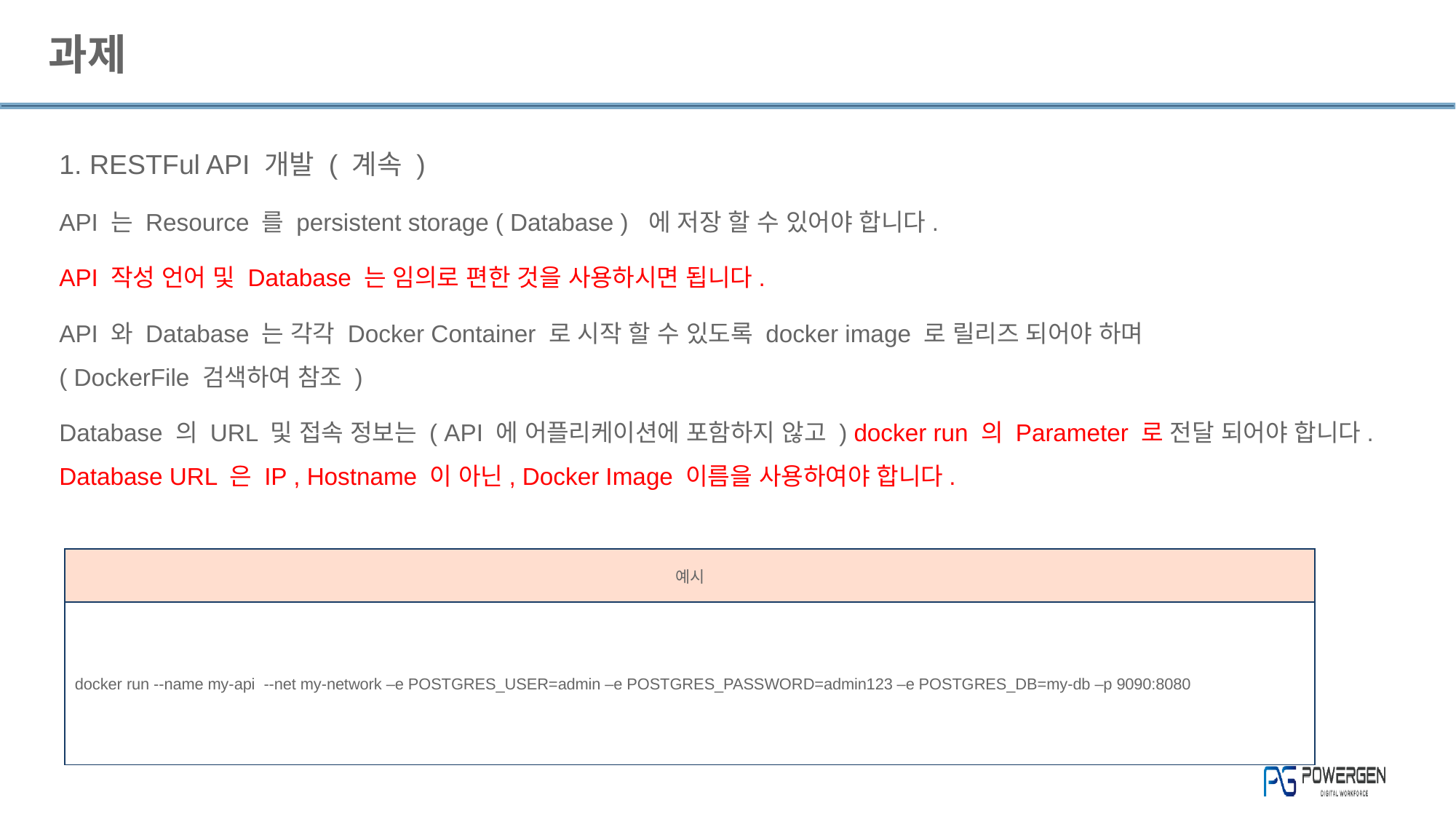

# 과제
1. RESTFul API 개발 ( 계속 )
API 는 Resource 를 persistent storage ( Database )  에 저장 할 수 있어야 합니다.
API 작성 언어 및 Database 는 임의로 편한 것을 사용하시면 됩니다.
API 와 Database 는 각각 Docker Container 로 시작 할 수 있도록 docker image 로 릴리즈 되어야 하며
( DockerFile 검색하여 참조 )
Database 의 URL 및 접속 정보는 ( API 에 어플리케이션에 포함하지 않고 ) docker run 의 Parameter 로 전달 되어야 합니다.
Database URL 은 IP , Hostname 이 아닌, Docker Image 이름을 사용하여야 합니다.

| 예시 |
| --- |
| docker run --name my-api --net my-network –e POSTGRES\_USER=admin –e POSTGRES\_PASSWORD=admin123 –e POSTGRES\_DB=my-db –p 9090:8080 |